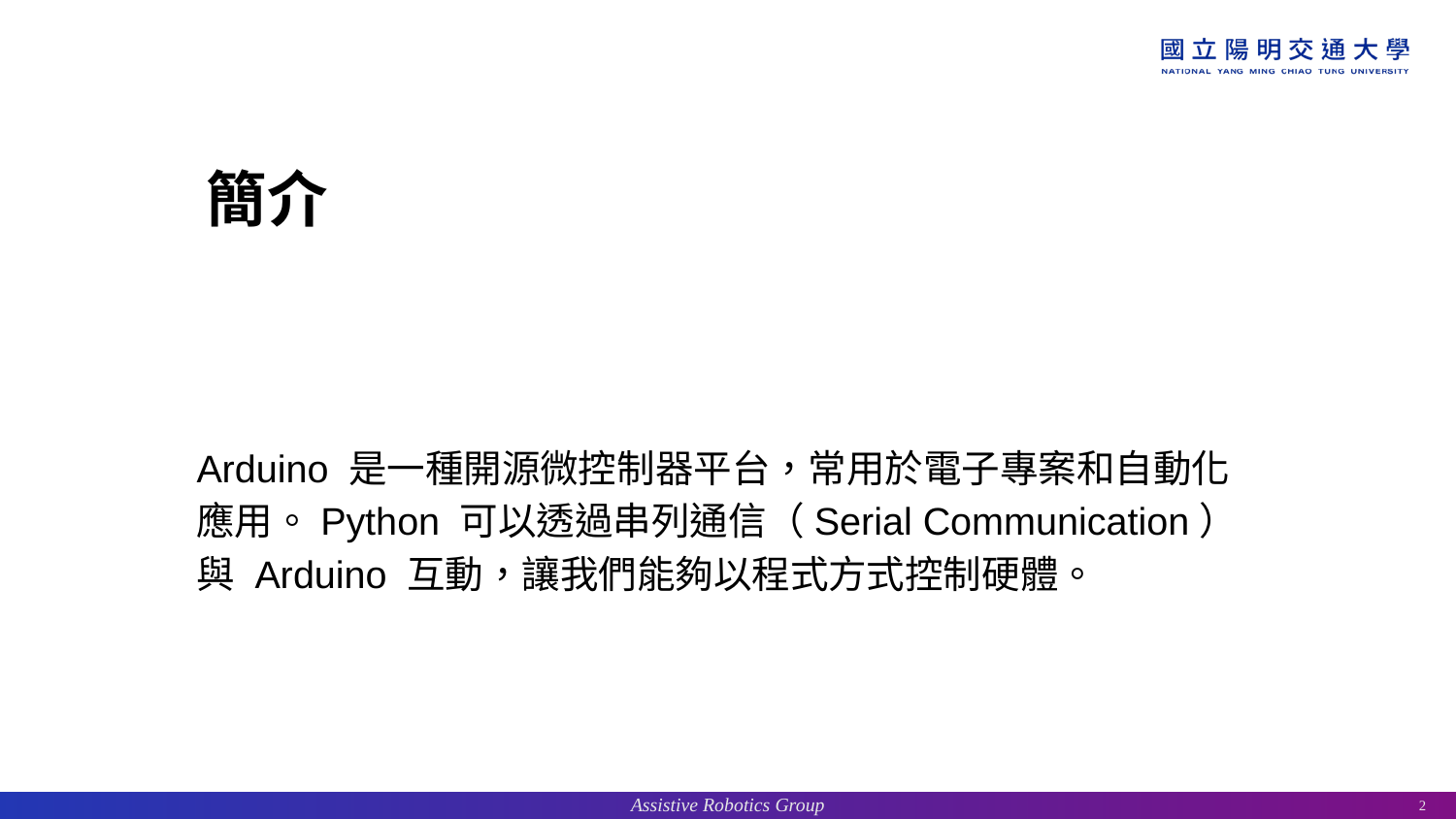

# 簡介

Arduino 是一種開源微控制器平台，常用於電子專案和自動化應用。Python 可以透過串列通信（Serial Communication）與 Arduino 互動，讓我們能夠以程式方式控制硬體。